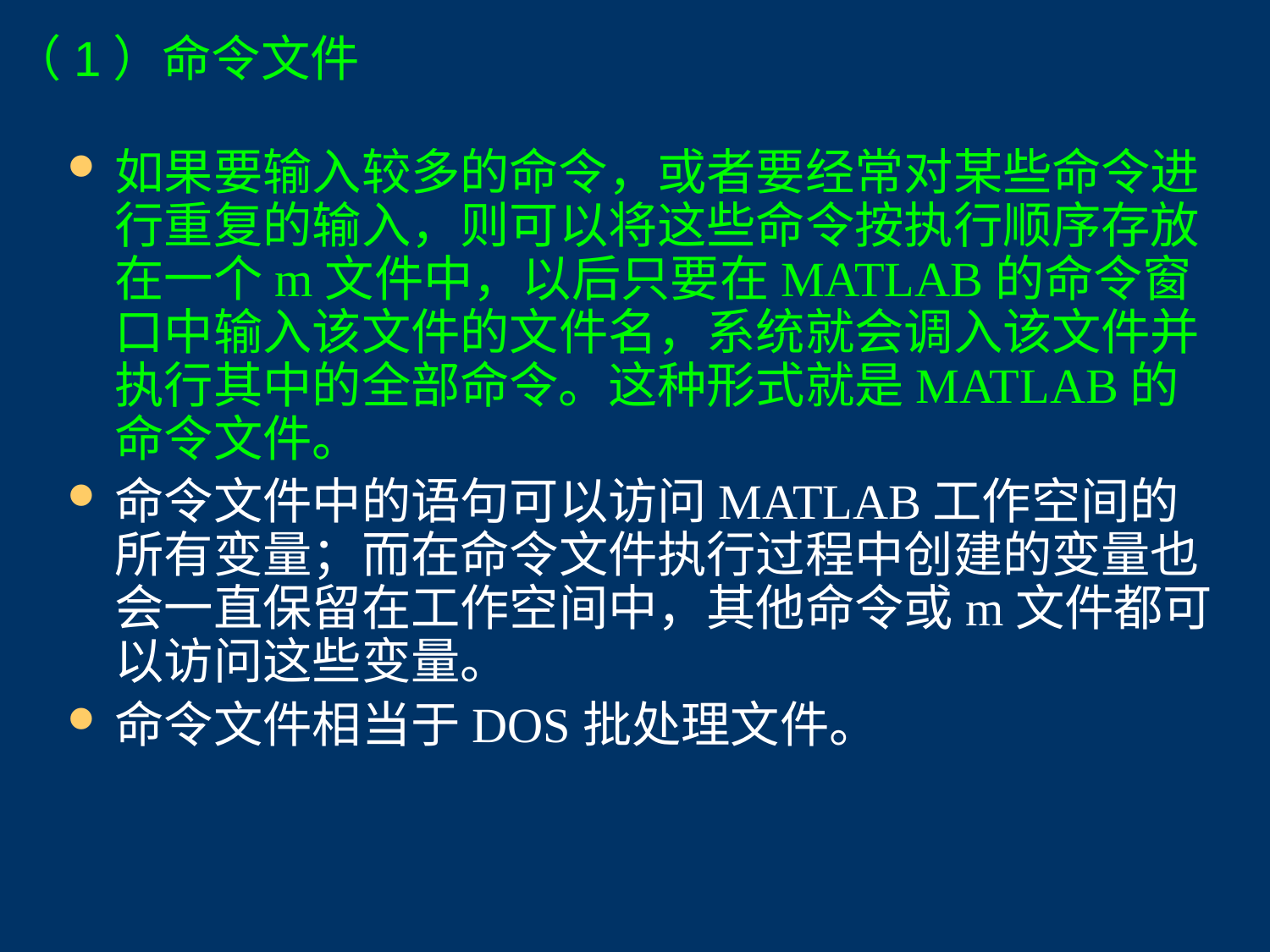

（1）命令文件
如果要输入较多的命令，或者要经常对某些命令进行重复的输入，则可以将这些命令按执行顺序存放在一个m文件中，以后只要在MATLAB的命令窗口中输入该文件的文件名，系统就会调入该文件并执行其中的全部命令。这种形式就是MATLAB的命令文件。
命令文件中的语句可以访问MATLAB工作空间的所有变量；而在命令文件执行过程中创建的变量也会一直保留在工作空间中，其他命令或m文件都可以访问这些变量。
命令文件相当于DOS批处理文件。